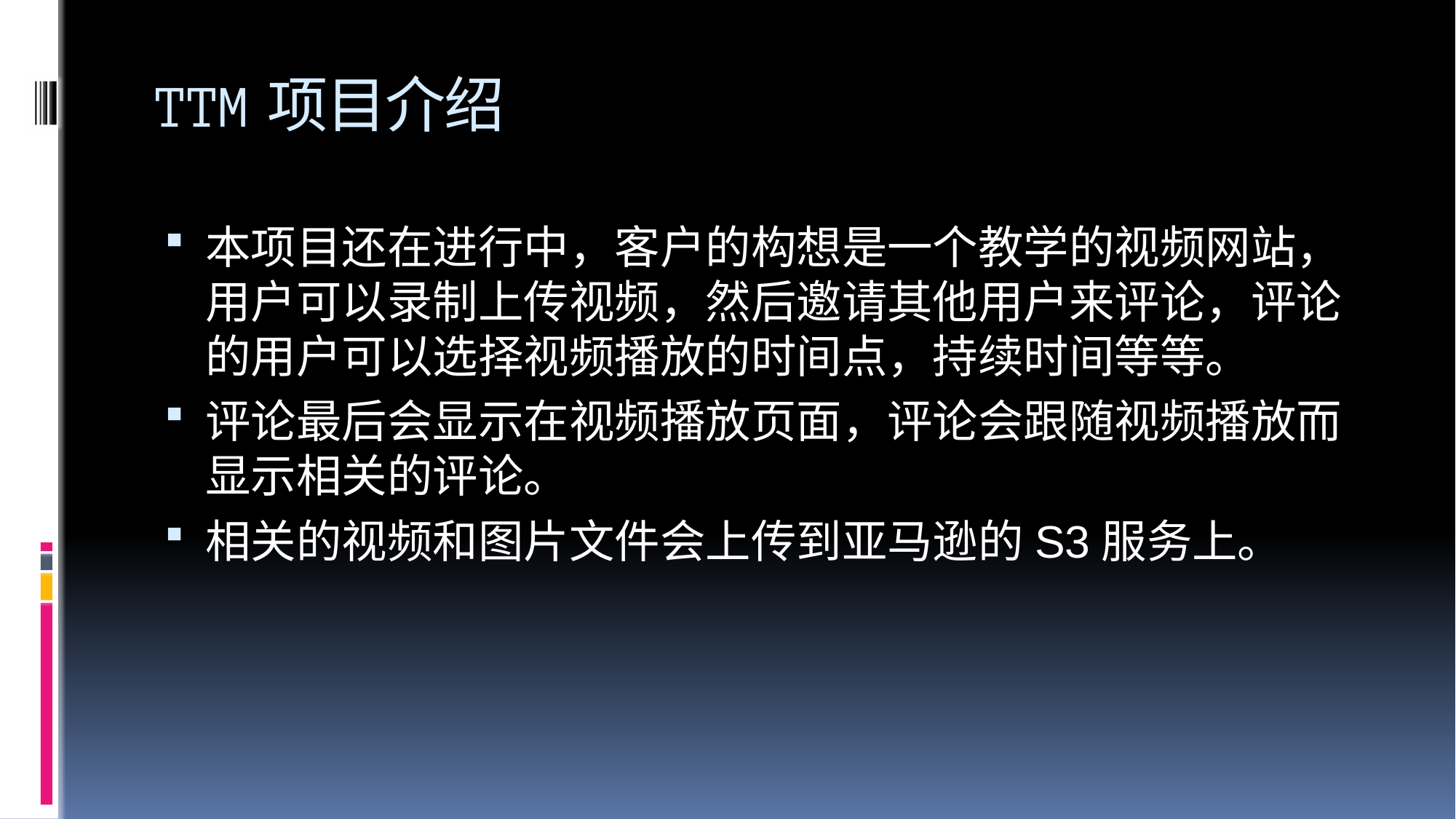

# TTM项目介绍
本项目还在进行中，客户的构想是一个教学的视频网站，用户可以录制上传视频，然后邀请其他用户来评论，评论的用户可以选择视频播放的时间点，持续时间等等。
评论最后会显示在视频播放页面，评论会跟随视频播放而显示相关的评论。
相关的视频和图片文件会上传到亚马逊的S3服务上。